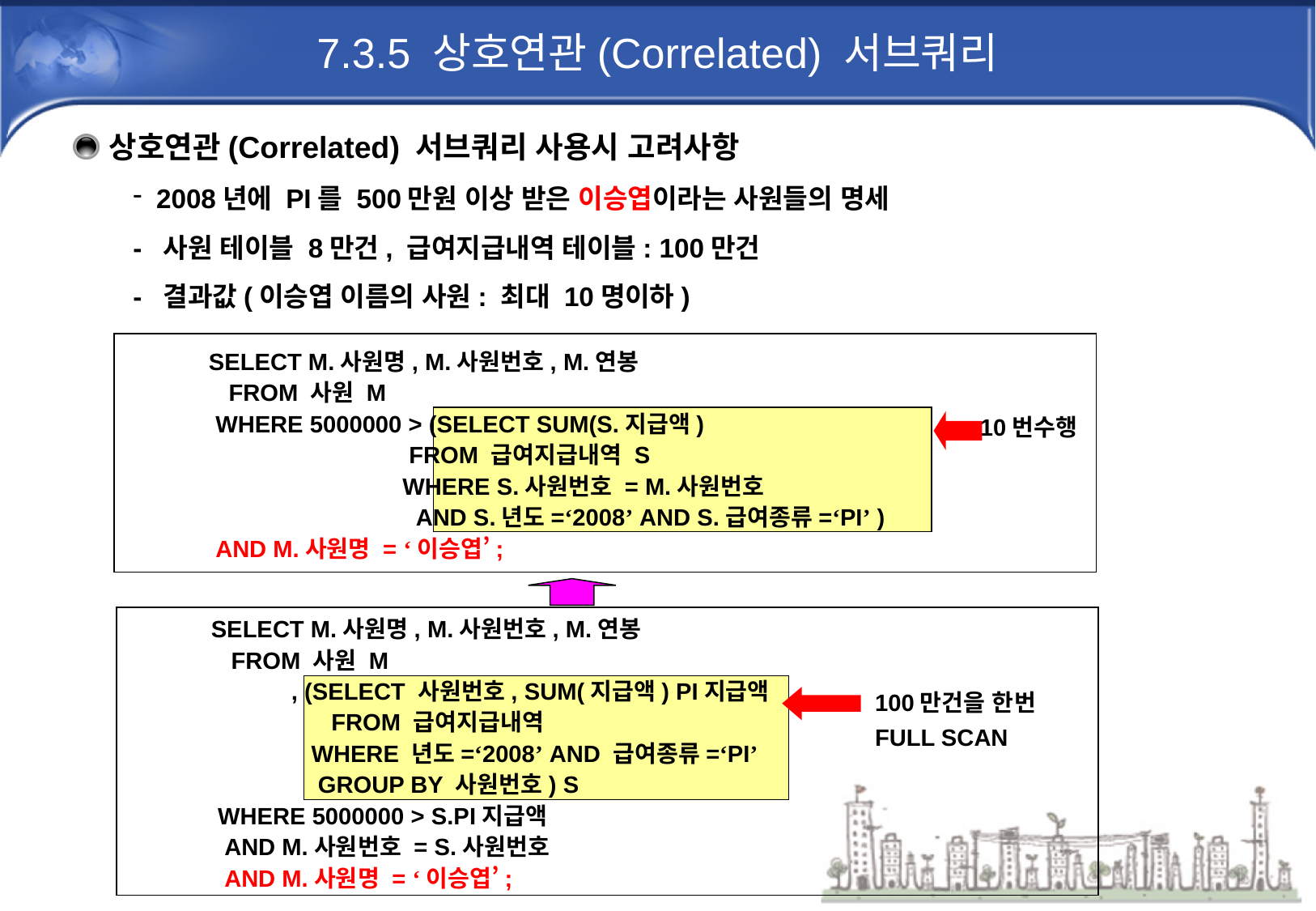

# 7.3.5 상호연관(Correlated) 서브쿼리
상호연관(Correlated) 서브쿼리 사용시 고려사항
2008년에 PI를 500만원 이상 받은 이승엽이라는 사원들의 명세
-  사원 테이블 8만건, 급여지급내역 테이블: 100만건
-  결과값(이승엽 이름의 사원: 최대 10명이하)
    SELECT M.사원명, M.사원번호, M.연봉
       FROM 사원 M
     WHERE 5000000 > (SELECT SUM(S.지급액)
                                  FROM 급여지급내역 S
                                 WHERE S.사원번호 = M.사원번호
                                   AND S.년도=‘2008’ AND S.급여종류=‘PI’ )
     AND M.사원명 = ‘이승엽’;
10번수행

    SELECT M.사원명, M.사원번호, M.연봉
       FROM 사원 M
                , (SELECT 사원번호, SUM(지급액) PI지급액
                      FROM 급여지급내역
                   WHERE 년도=‘2008’ AND 급여종류=‘PI’
                    GROUP BY 사원번호) S
     WHERE 5000000 > S.PI지급액
      AND M.사원번호 = S.사원번호
      AND M.사원명 = ‘이승엽’;

100만건을 한번
FULL SCAN